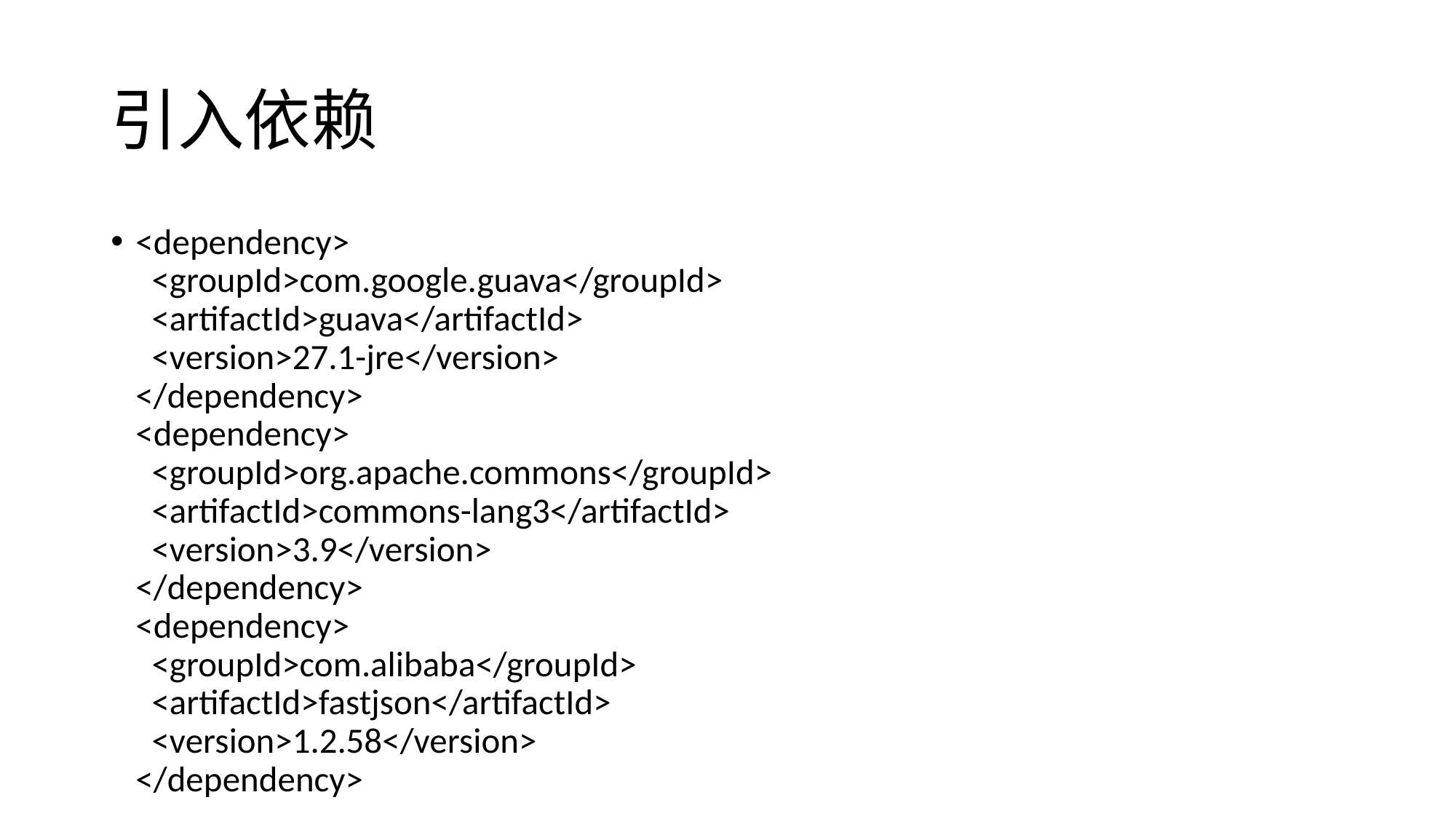

# 引入依赖
<dependency>
  <groupId>com.google.guava</groupId>
  <artifactId>guava</artifactId>
  <version>27.1-jre</version>
</dependency>
<dependency>
  <groupId>org.apache.commons</groupId>
  <artifactId>commons-lang3</artifactId>
  <version>3.9</version>
</dependency>
<dependency>
  <groupId>com.alibaba</groupId>
  <artifactId>fastjson</artifactId>
  <version>1.2.58</version>
</dependency>